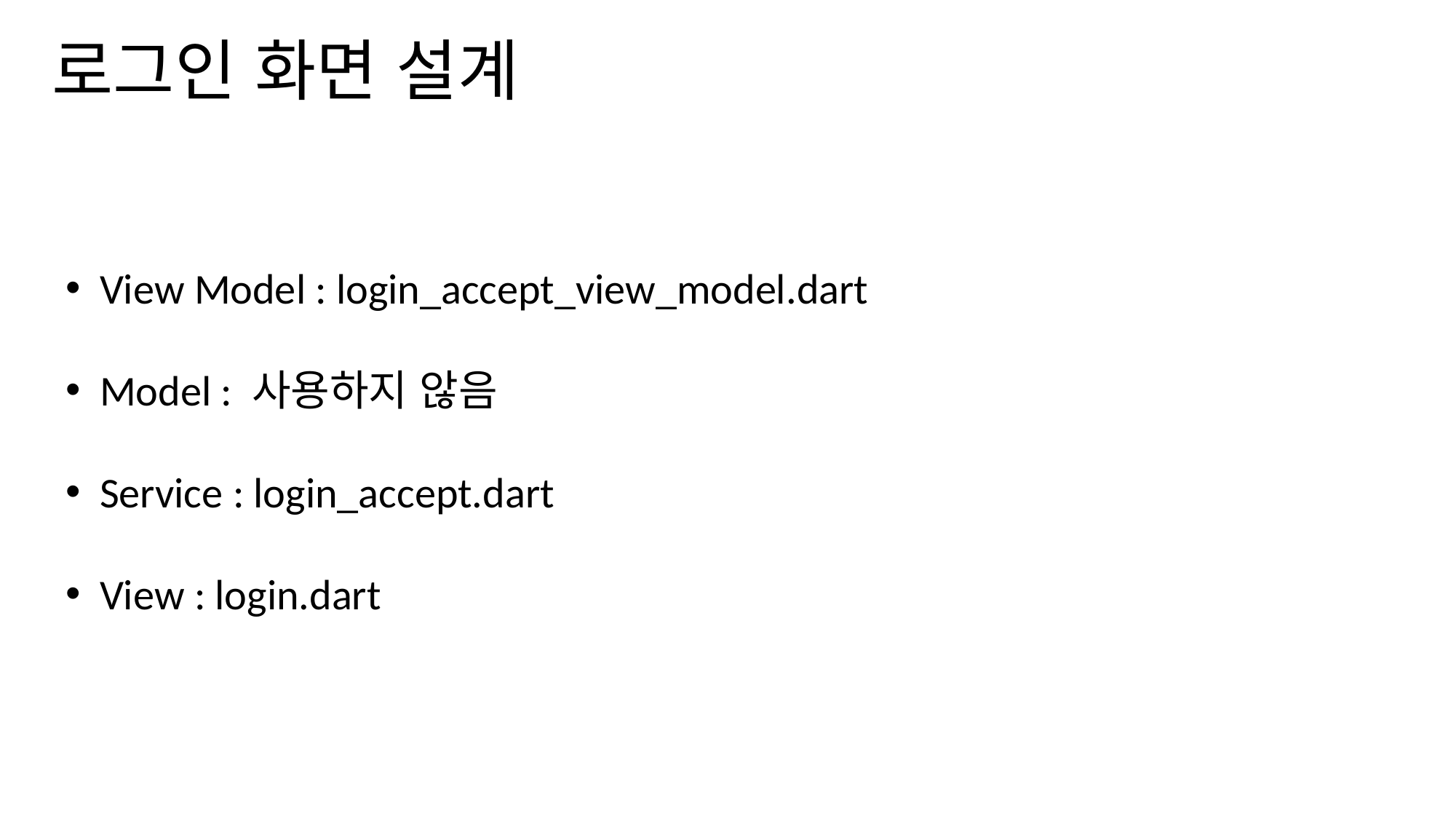

# 로그인 화면 설계
View Model : login_accept_view_model.dart
Model : 사용하지 않음
Service : login_accept.dart
View : login.dart